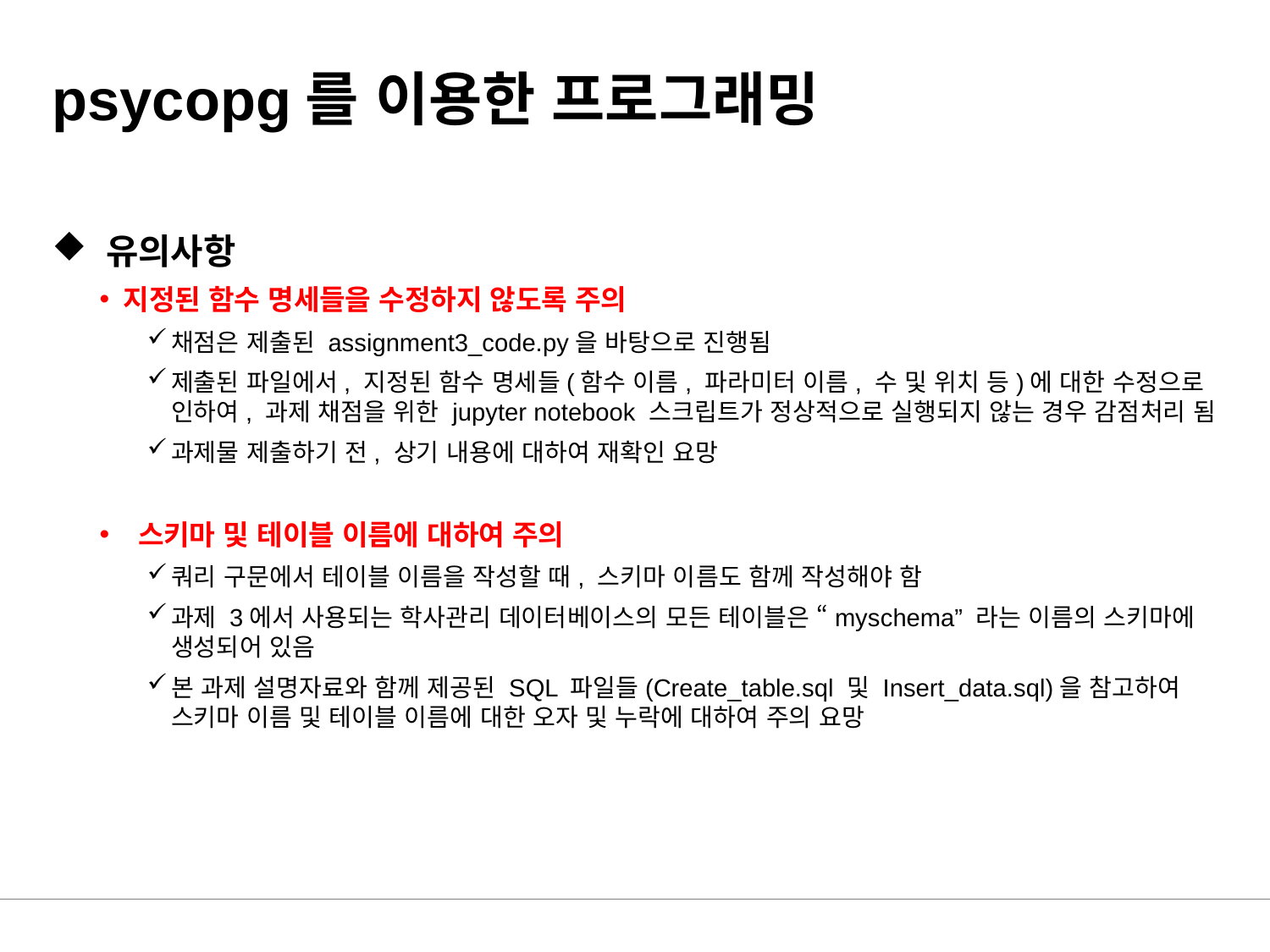

# psycopg를 이용한 프로그래밍
 유의사항
지정된 함수 명세들을 수정하지 않도록 주의
채점은 제출된 assignment3_code.py을 바탕으로 진행됨
제출된 파일에서, 지정된 함수 명세들(함수 이름, 파라미터 이름, 수 및 위치 등)에 대한 수정으로 인하여, 과제 채점을 위한 jupyter notebook 스크립트가 정상적으로 실행되지 않는 경우 감점처리 됨
과제물 제출하기 전, 상기 내용에 대하여 재확인 요망

 스키마 및 테이블 이름에 대하여 주의
쿼리 구문에서 테이블 이름을 작성할 때, 스키마 이름도 함께 작성해야 함
과제 3에서 사용되는 학사관리 데이터베이스의 모든 테이블은 “myschema” 라는 이름의 스키마에 생성되어 있음
본 과제 설명자료와 함께 제공된 SQL 파일들(Create_table.sql 및 Insert_data.sql)을 참고하여 스키마 이름 및 테이블 이름에 대한 오자 및 누락에 대하여 주의 요망